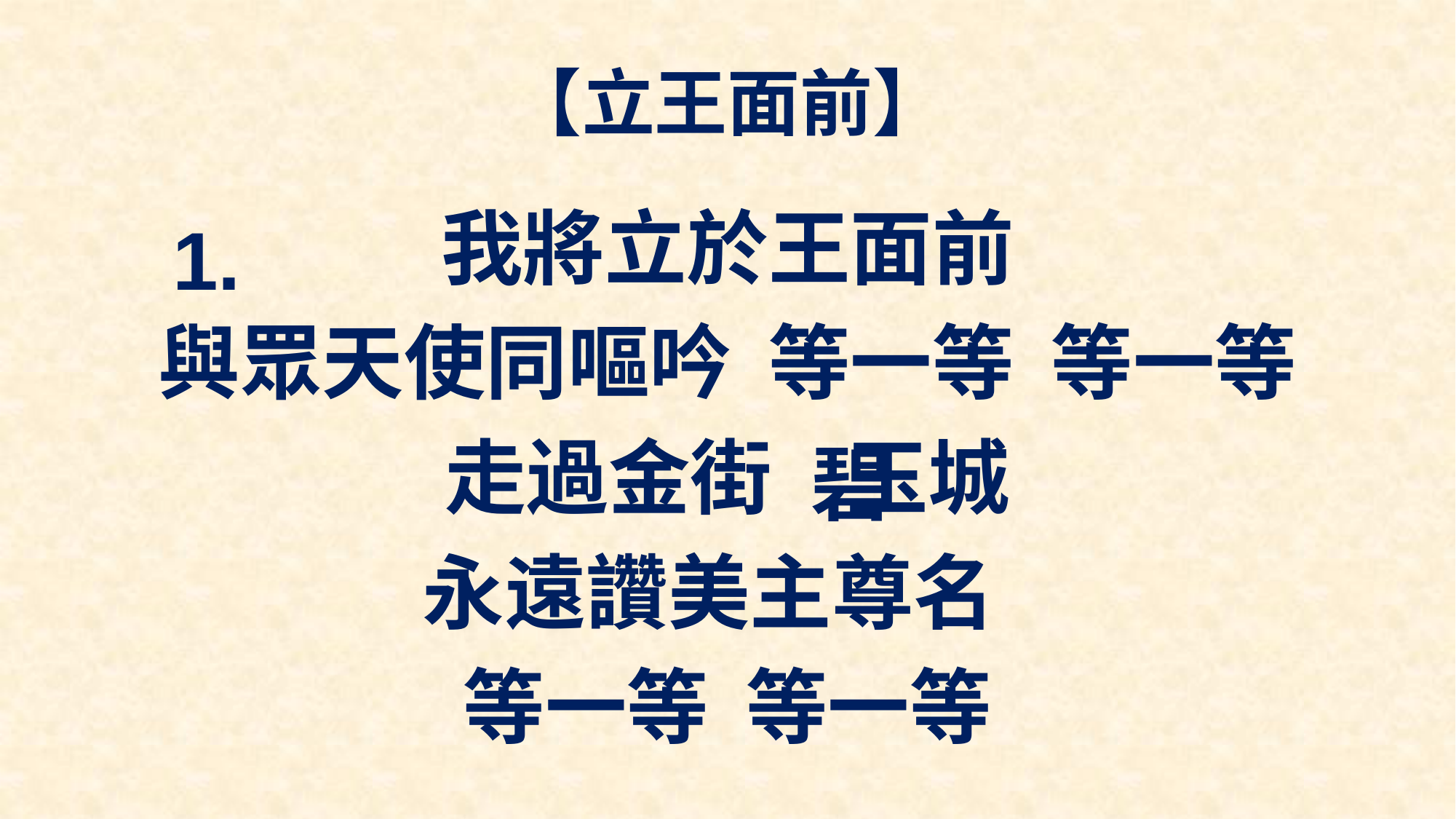

# 【立王面前】
我將立於王面前
與眾天使同嘔吟  等一等  等一等
走過金街    玉城
永遠讚美主尊名
等一等  等一等
1.
碧